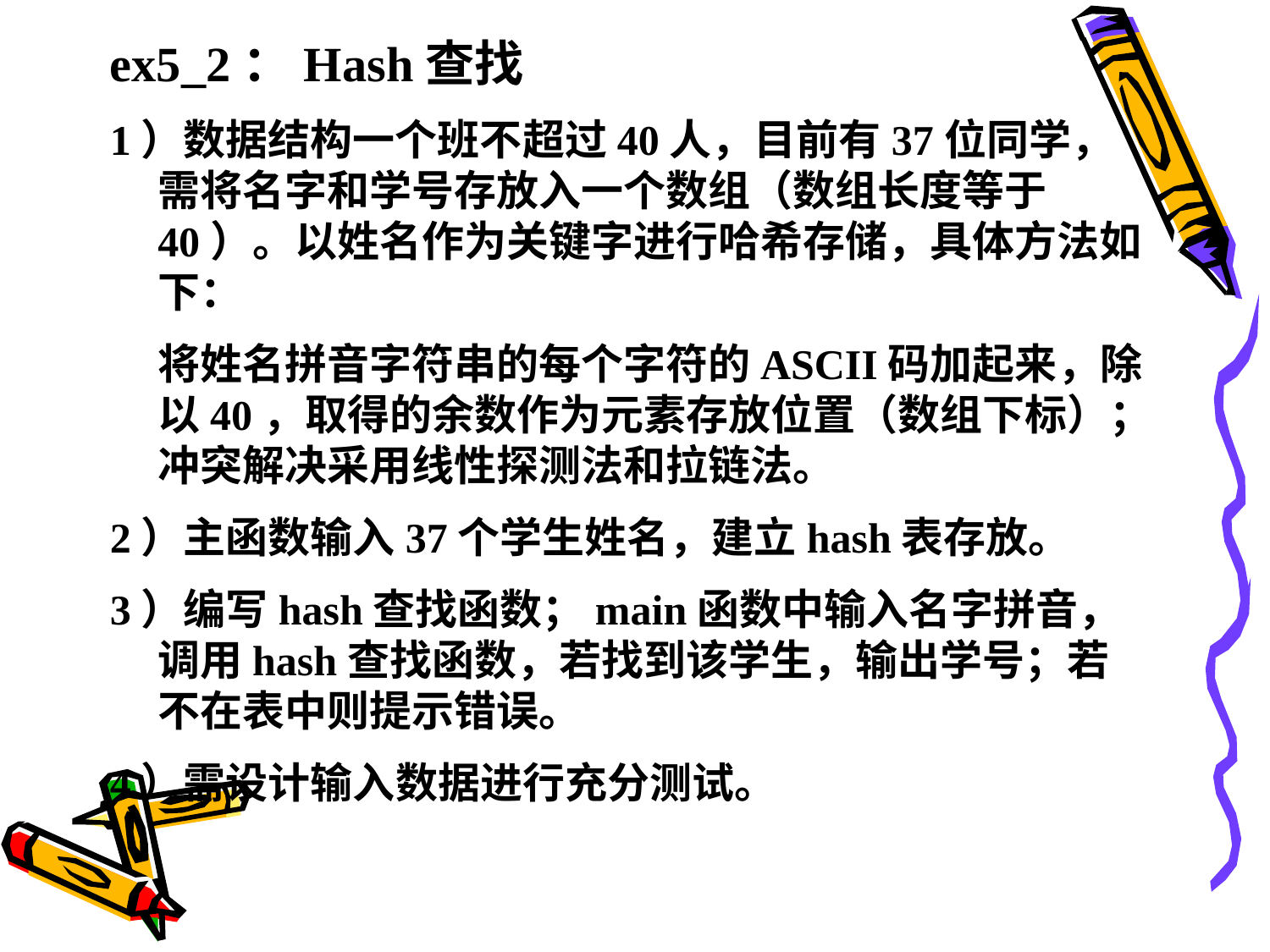

ex5_2：Hash查找
1）数据结构一个班不超过40人，目前有37位同学，需将名字和学号存放入一个数组（数组长度等于40）。以姓名作为关键字进行哈希存储，具体方法如下：
	将姓名拼音字符串的每个字符的ASCII码加起来，除以40，取得的余数作为元素存放位置（数组下标）；冲突解决采用线性探测法和拉链法。
2）主函数输入37个学生姓名，建立hash表存放。
3）编写hash查找函数；main函数中输入名字拼音，调用hash查找函数，若找到该学生，输出学号；若不在表中则提示错误。
4）需设计输入数据进行充分测试。